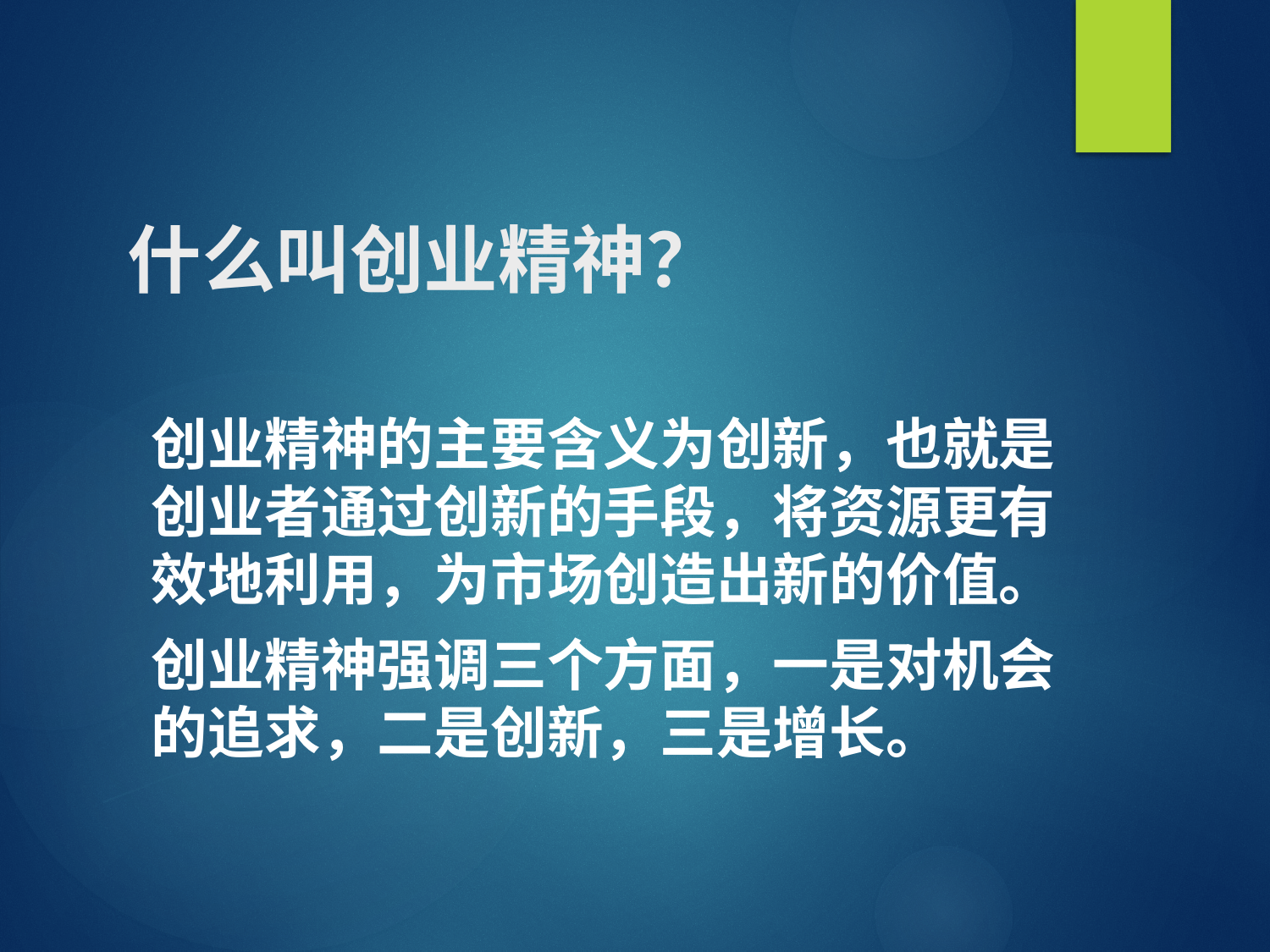

# 什么叫创业精神？
创业精神的主要含义为创新，也就是创业者通过创新的手段，将资源更有效地利用，为市场创造出新的价值。
创业精神强调三个方面，一是对机会的追求，二是创新，三是增长。